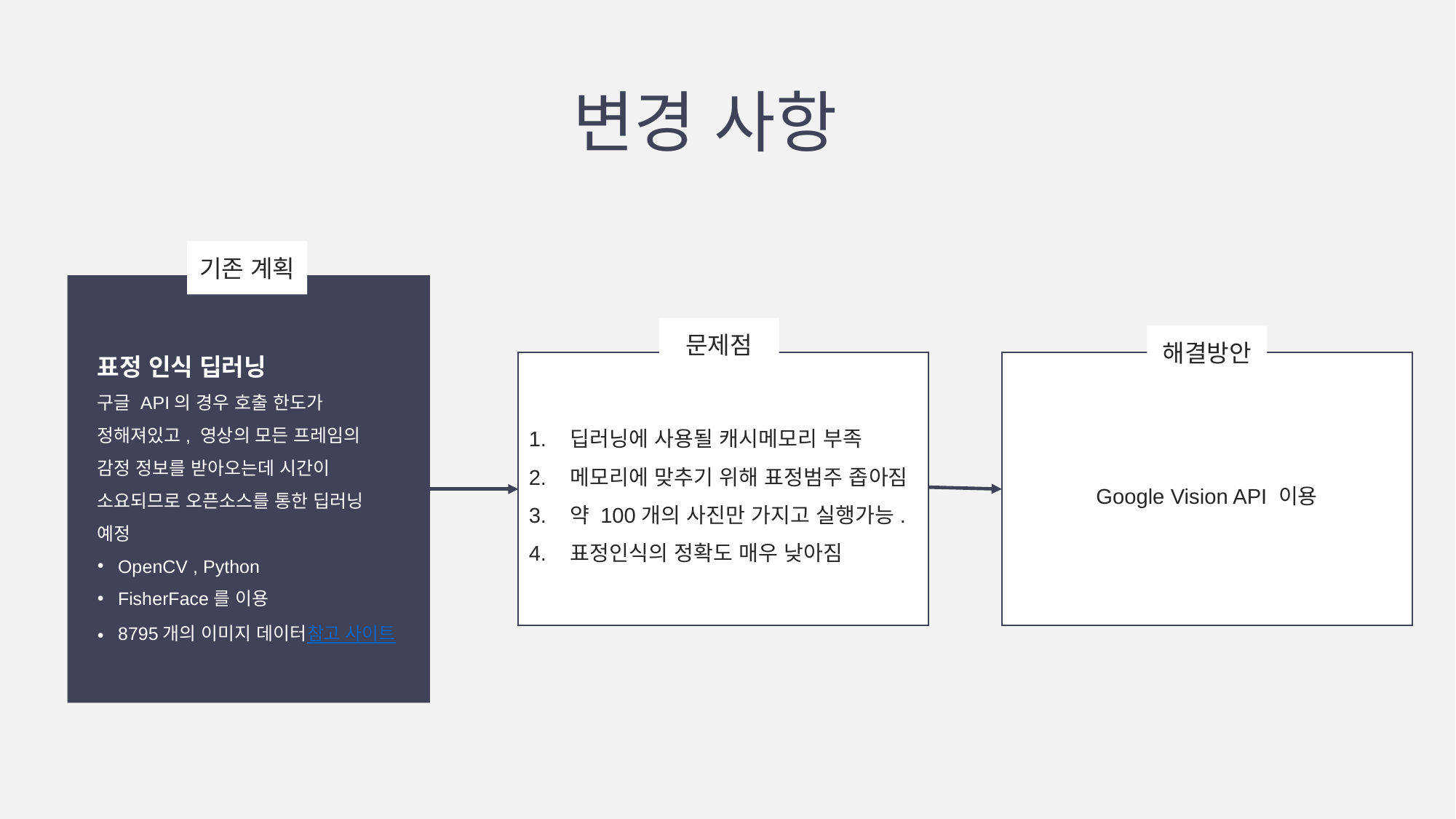

변경 사항
기존 계획

문제점
해결방안
표정 인식 딥러닝
구글 API의 경우 호출 한도가 정해져있고, 영상의 모든 프레임의 감정 정보를 받아오는데 시간이 소요되므로 오픈소스를 통한 딥러닝 예정
OpenCV , Python
FisherFace를 이용
8795개의 이미지 데이터
참고 사이트
딥러닝에 사용될 캐시메모리 부족
메모리에 맞추기 위해 표정범주 좁아짐
약 100개의 사진만 가지고 실행가능.
표정인식의 정확도 매우 낮아짐
Google Vision API 이용